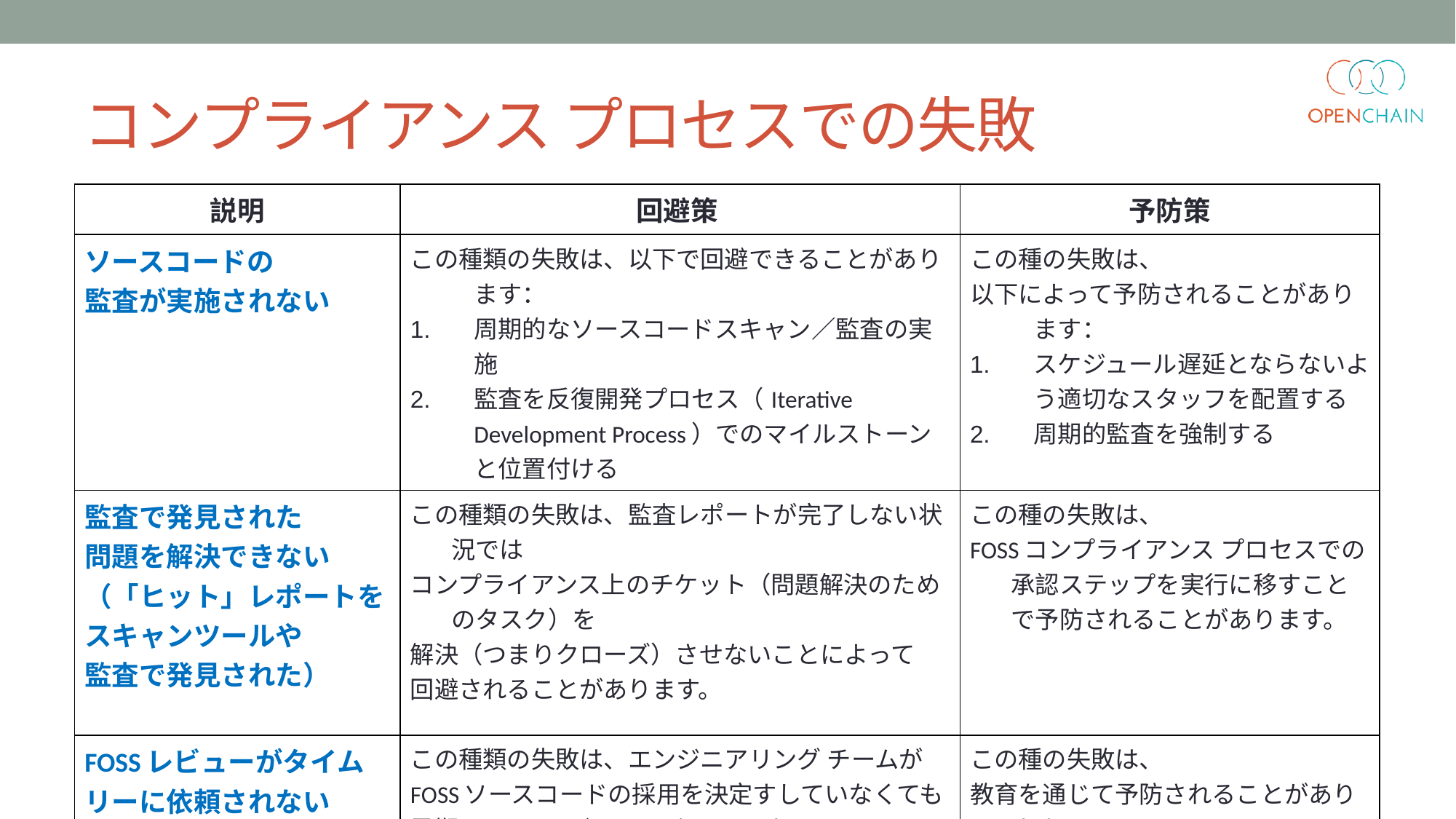

# コンプライアンス プロセスでの失敗
| 説明 | 回避策 | 予防策 |
| --- | --- | --- |
| ソースコードの 監査が実施されない | この種類の失敗は、以下で回避できることがあります： 周期的なソースコードスキャン／監査の実施 監査を反復開発プロセス（Iterative Development Process）でのマイルストーンと位置付ける | この種の失敗は、 以下によって予防されることがあります： スケジュール遅延とならないよう適切なスタッフを配置する 周期的監査を強制する |
| 監査で発見された 問題を解決できない （「ヒット」レポートを スキャンツールや 監査で発見された） | この種類の失敗は、監査レポートが完了しない状況では コンプライアンス上のチケット（問題解決のためのタスク）を 解決（つまりクローズ）させないことによって 回避されることがあります。 | この種の失敗は、 FOSSコンプライアンス プロセスでの承認ステップを実行に移すことで予防されることがあります。 |
| FOSSレビューがタイムリーに依頼されない | この種類の失敗は、エンジニアリング チームが FOSSソースコードの採用を決定すしていなくても 早期にFOSSレビュー リクエストを 発出することで 回避されることがあります。 | この種の失敗は、 教育を通じて予防されることがあります。 |